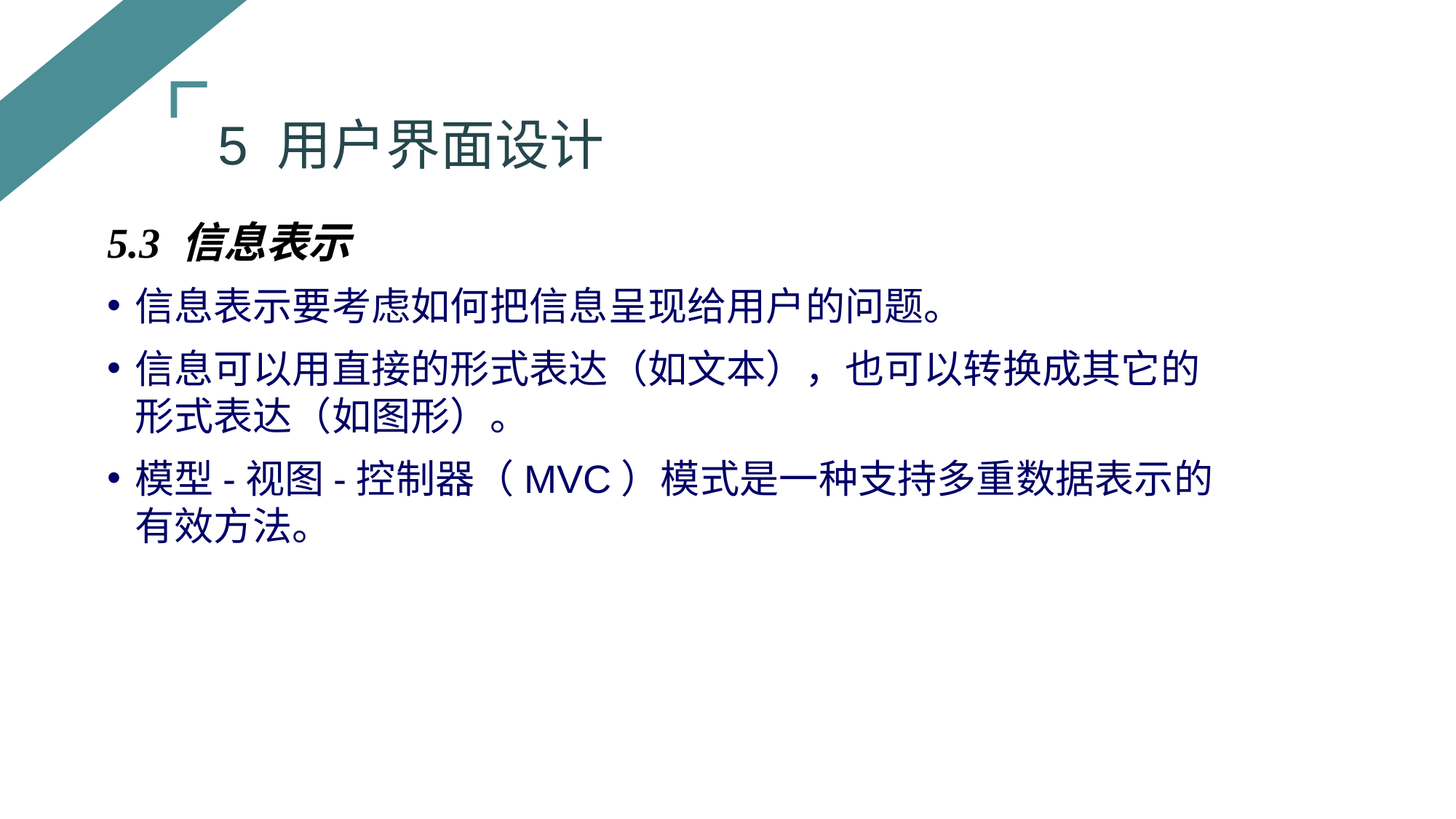

5 用户界面设计
5.3 信息表示
信息表示要考虑如何把信息呈现给用户的问题。
信息可以用直接的形式表达（如文本），也可以转换成其它的形式表达（如图形）。
模型-视图-控制器（MVC）模式是一种支持多重数据表示的有效方法。